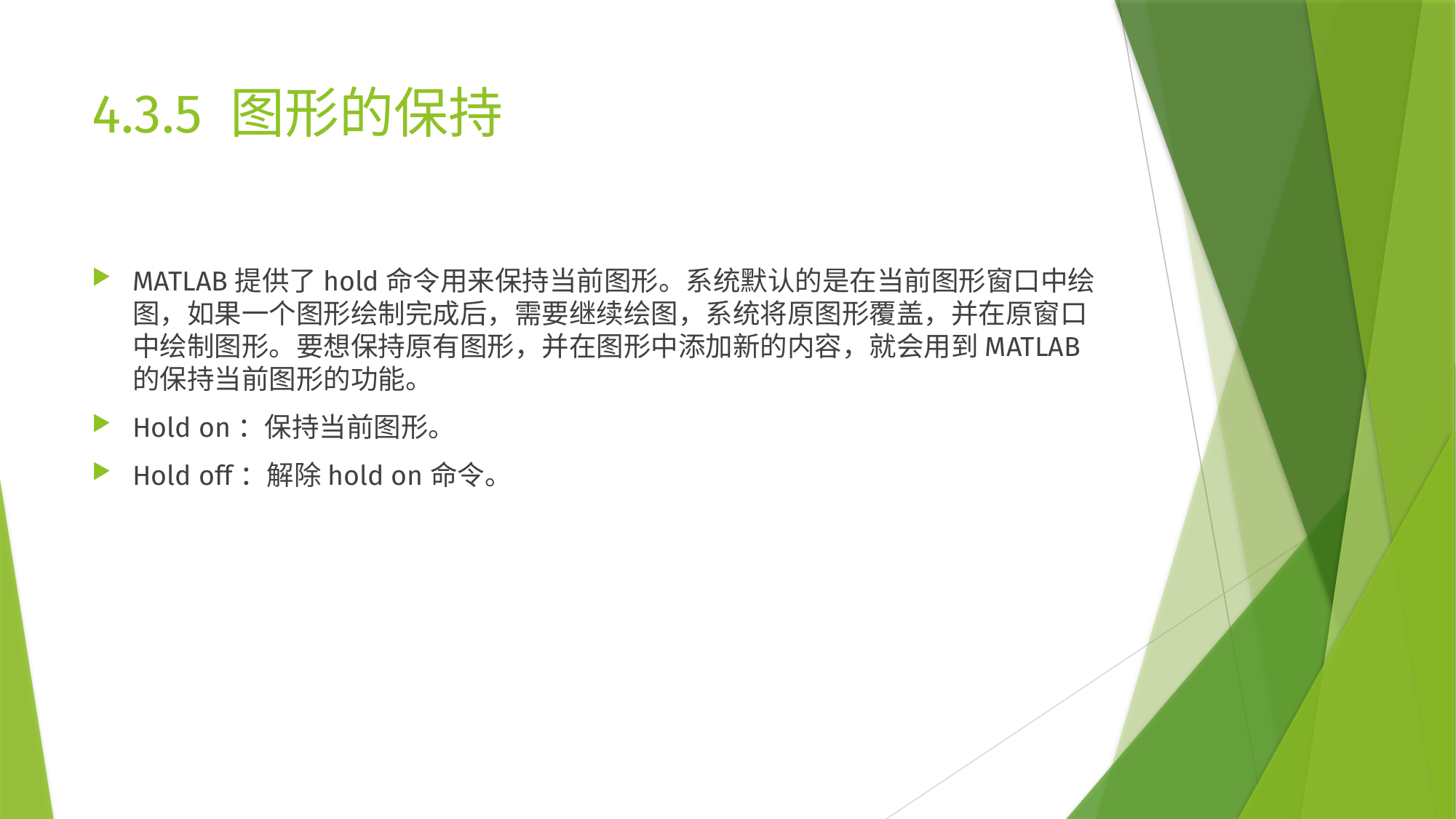

# 4.3.5 图形的保持
MATLAB提供了hold命令用来保持当前图形。系统默认的是在当前图形窗口中绘图，如果一个图形绘制完成后，需要继续绘图，系统将原图形覆盖，并在原窗口中绘制图形。要想保持原有图形，并在图形中添加新的内容，就会用到MATLAB的保持当前图形的功能。
Hold on：保持当前图形。
Hold off：解除hold on命令。